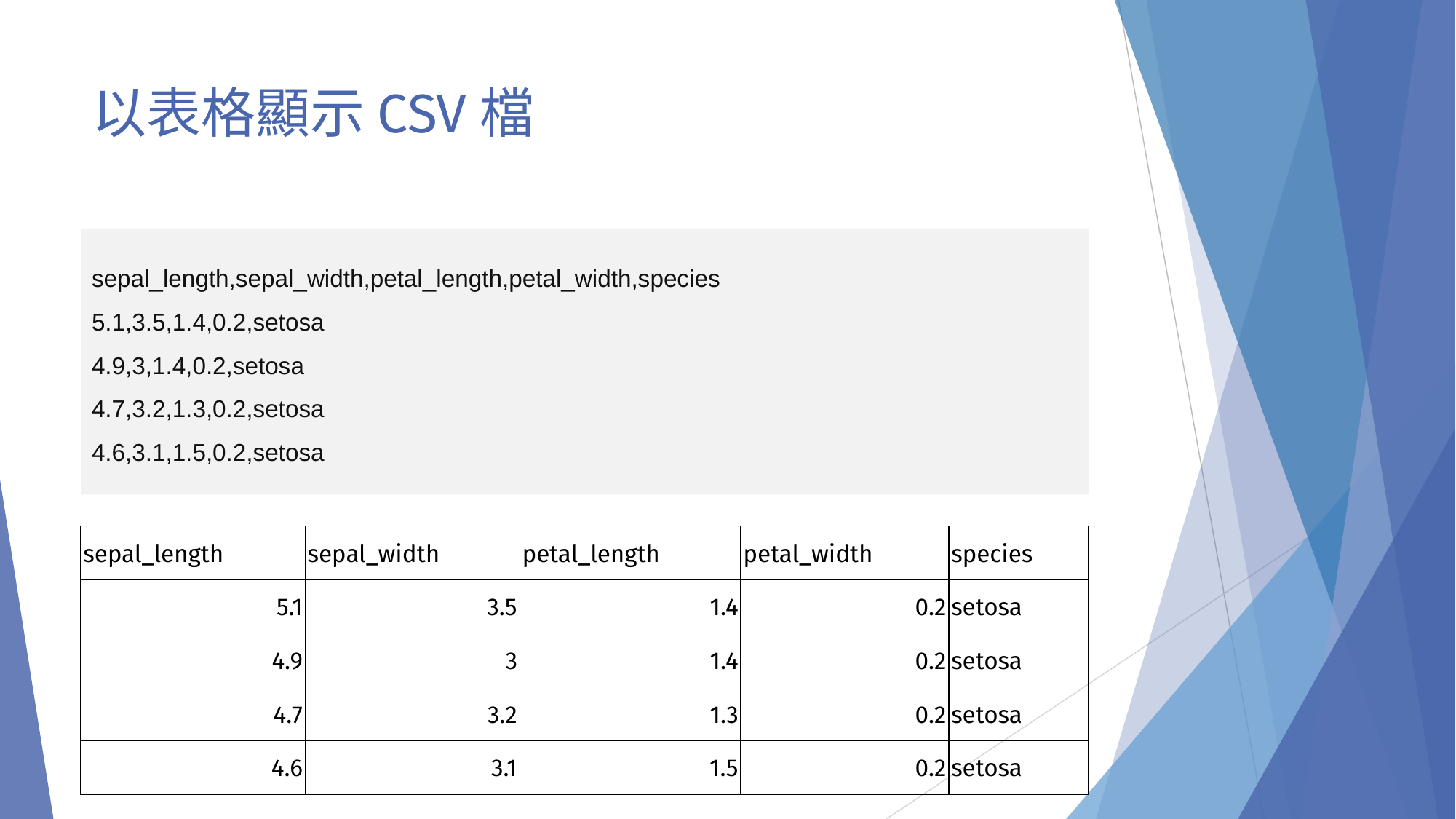

# 以表格顯示CSV檔
sepal_length,sepal_width,petal_length,petal_width,species
5.1,3.5,1.4,0.2,setosa
4.9,3,1.4,0.2,setosa
4.7,3.2,1.3,0.2,setosa
4.6,3.1,1.5,0.2,setosa
| sepal\_length | sepal\_width | petal\_length | petal\_width | species |
| --- | --- | --- | --- | --- |
| 5.1 | 3.5 | 1.4 | 0.2 | setosa |
| 4.9 | 3 | 1.4 | 0.2 | setosa |
| 4.7 | 3.2 | 1.3 | 0.2 | setosa |
| 4.6 | 3.1 | 1.5 | 0.2 | setosa |